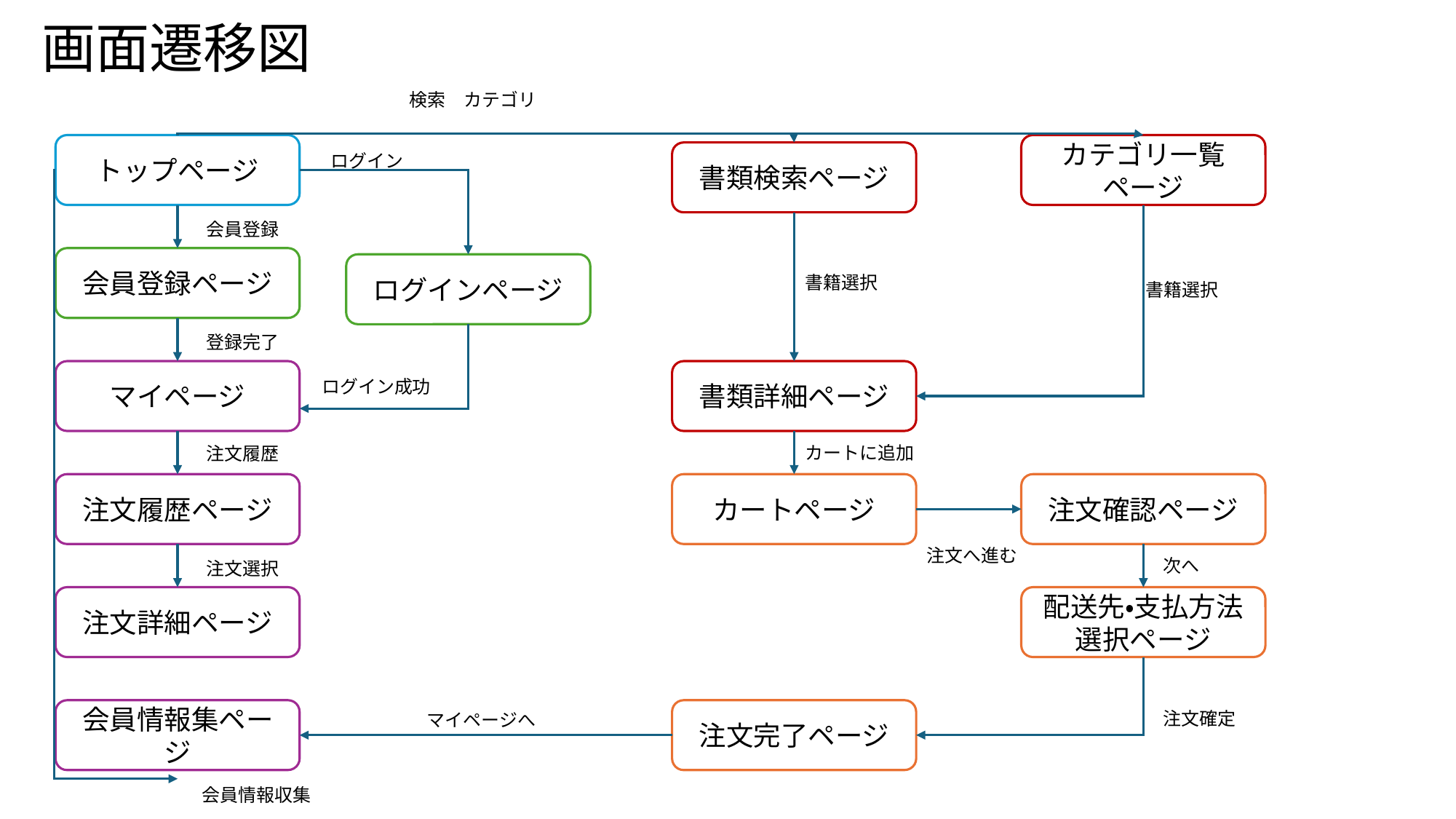

# 画面遷移図
検索　カテゴリ
カテゴリ一覧ページ
トップページ
書類検索ページ
ログイン
会員登録
会員登録ページ
ログインページ
書籍選択
書籍選択
登録完了
マイページ
書類詳細ページ
ログイン成功
カートに追加
注文履歴
注文確認ページ
カートページ
注文履歴ページ
注文へ進む
次へ
注文選択
配送先・支払方法選択ページ
注文詳細ページ
会員情報集ページ
注文完了ページ
注文確定
マイページへ
会員情報収集